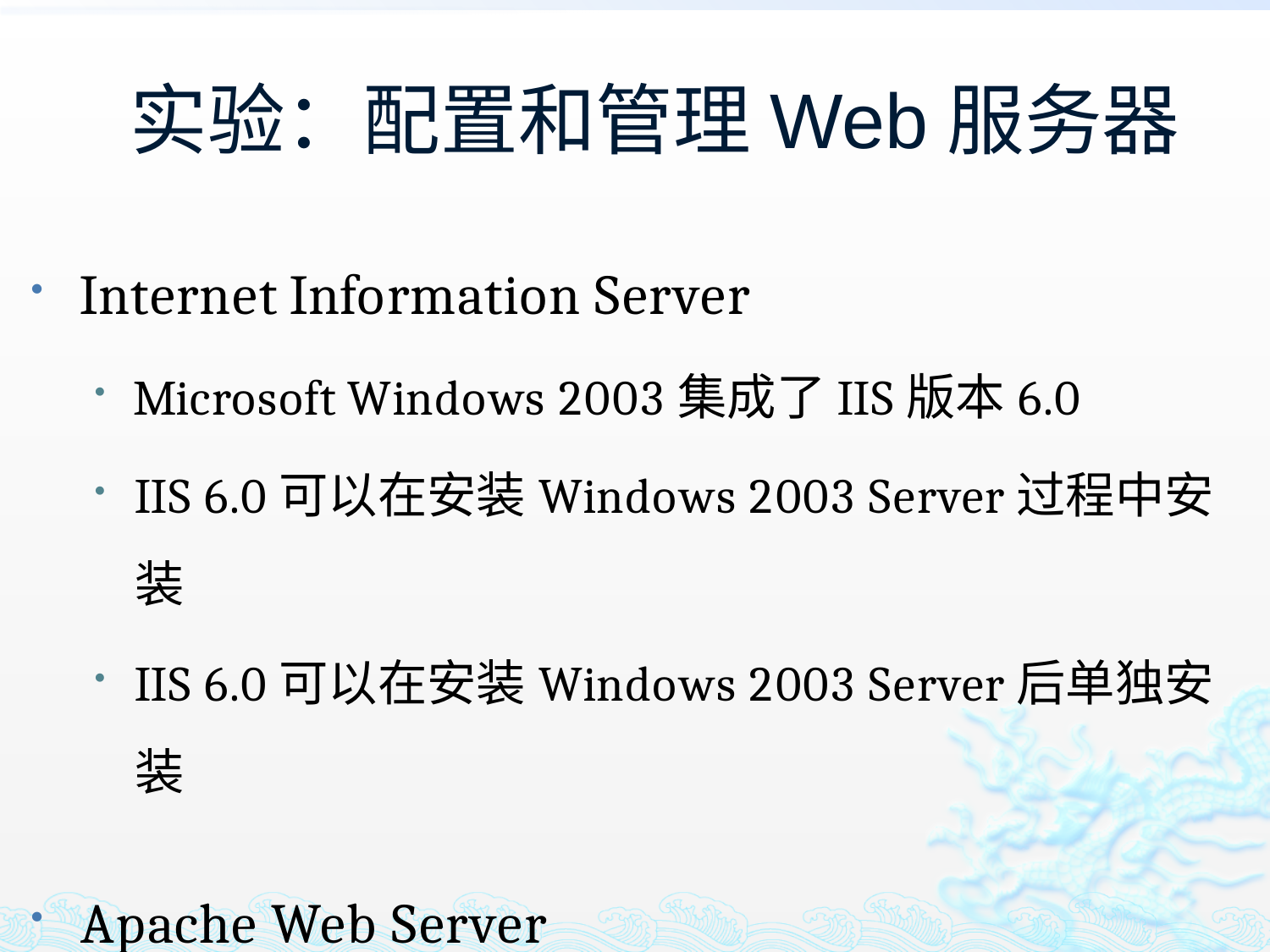

# 实验：配置和管理Web服务器
Internet Information Server
Microsoft Windows 2003集成了IIS版本6.0
IIS 6.0可以在安装Windows 2003 Server过程中安装
IIS 6.0可以在安装Windows 2003 Server后单独安装
Apache Web Server